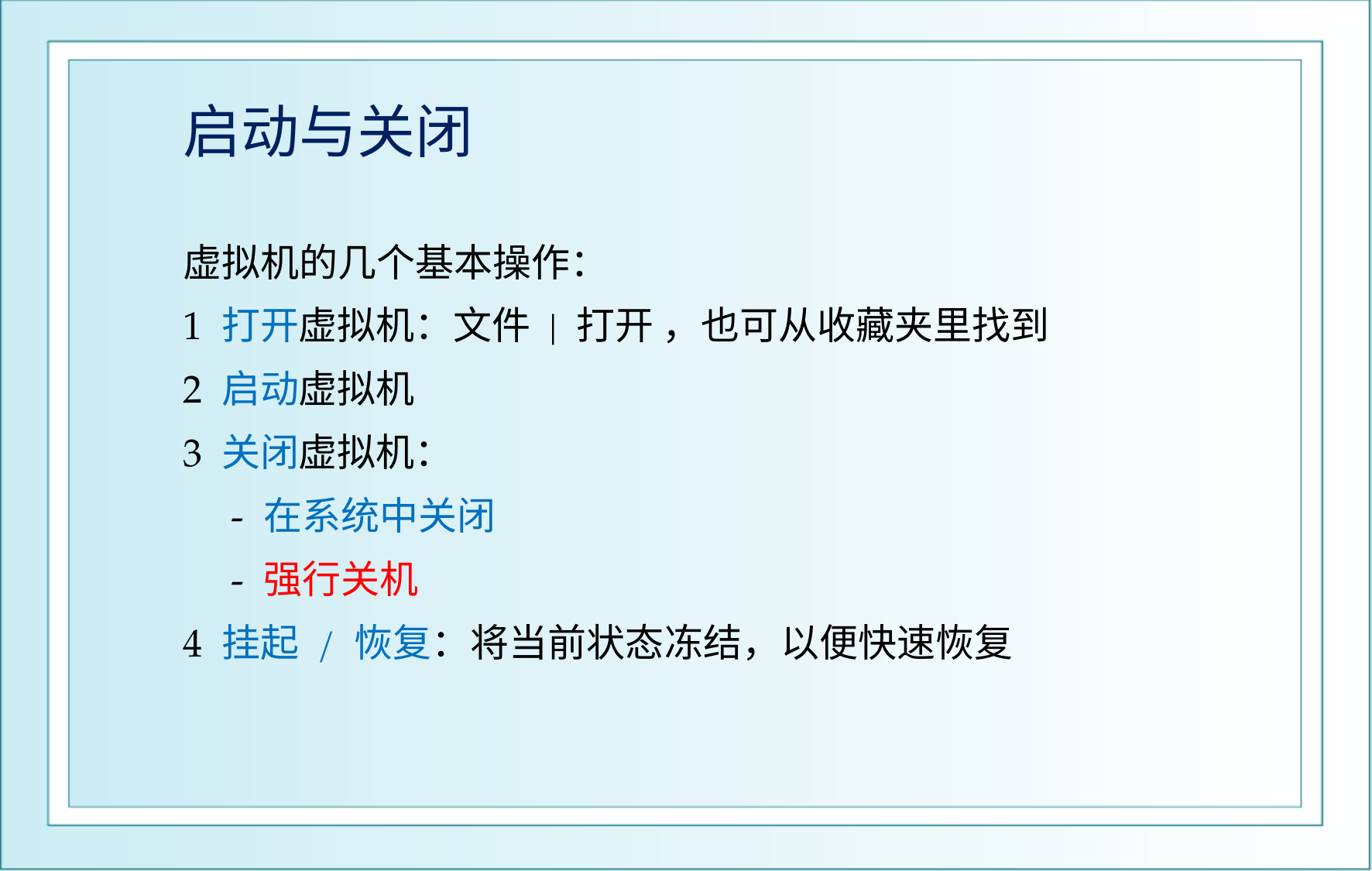

# 启动与关闭
虚拟机的几个基本操作：
1 打开虚拟机：文件 | 打开 ，也可从收藏夹里找到
2 启动虚拟机
3 关闭虚拟机：
     - 在系统中关闭
     - 强行关机
4 挂起 / 恢复：将当前状态冻结，以便快速恢复